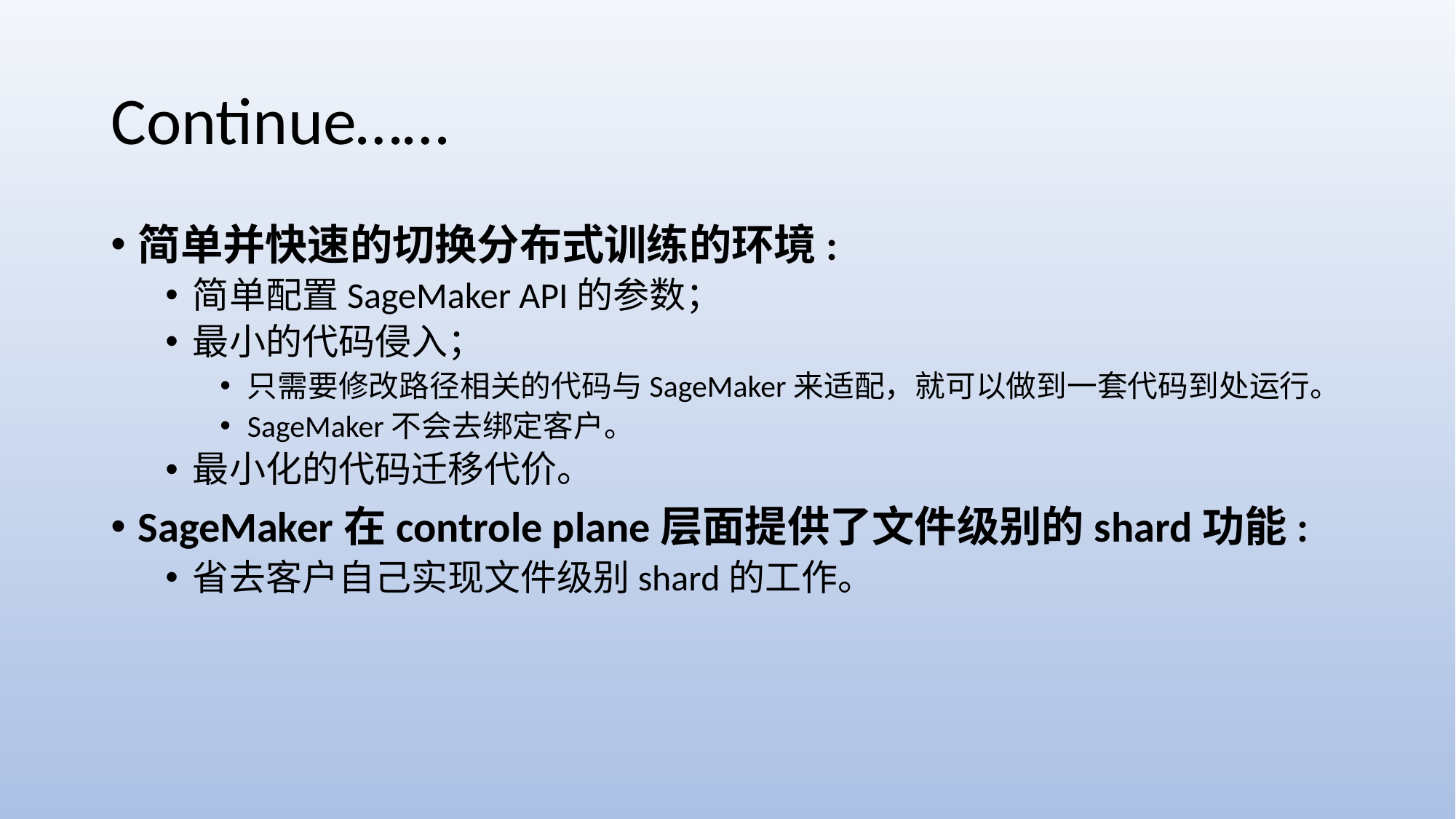

# Continue……
简单并快速的切换分布式训练的环境:
简单配置SageMaker API的参数；
最小的代码侵入；
只需要修改路径相关的代码与SageMaker来适配，就可以做到一套代码到处运行。
SageMaker不会去绑定客户。
最小化的代码迁移代价。
SageMaker在controle plane层面提供了文件级别的shard功能:
省去客户自己实现文件级别shard的工作。